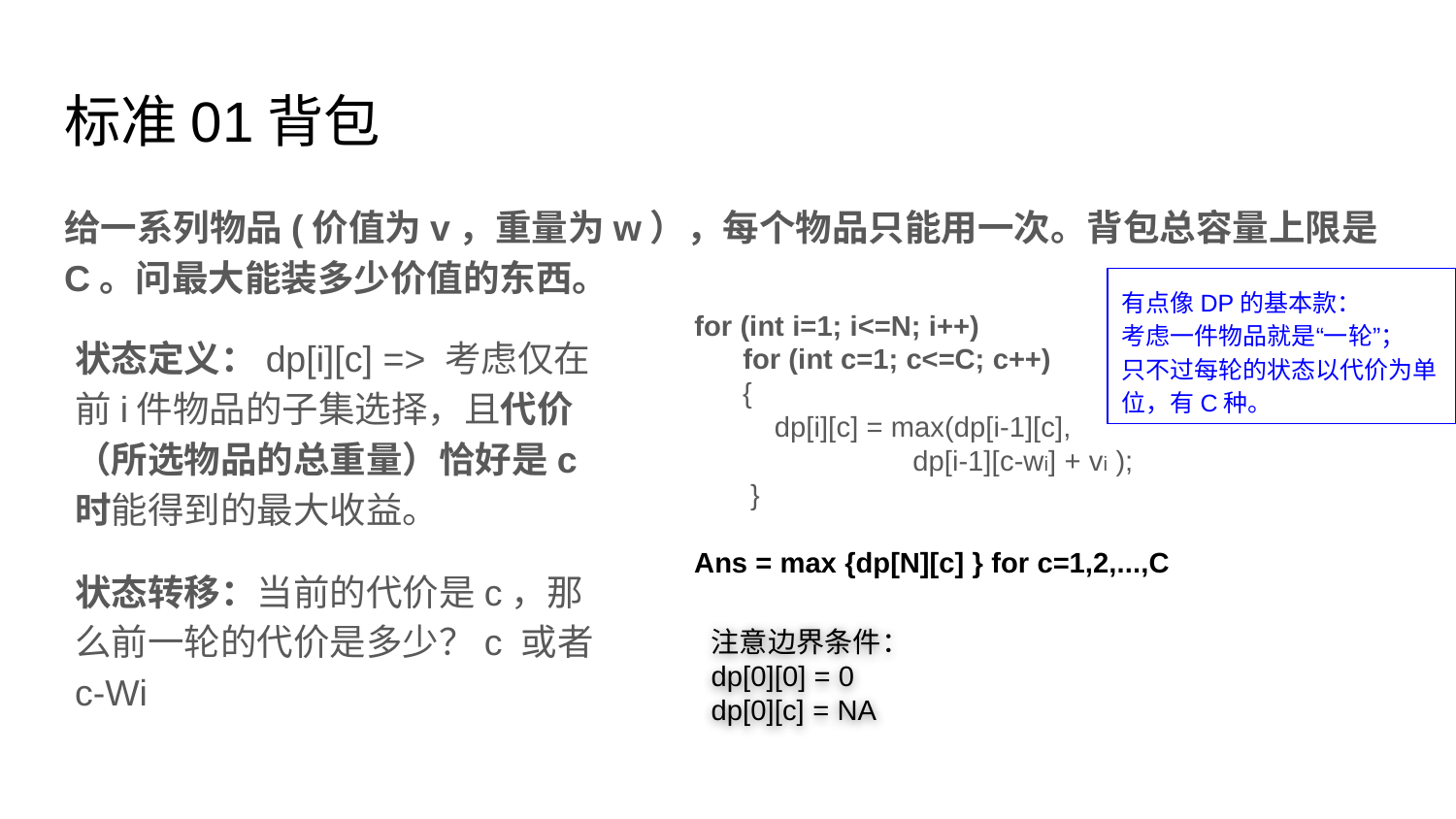

# 标准01背包

给一系列物品(价值为v，重量为w），每个物品只能用一次。背包总容量上限是C。问最大能装多少价值的东西。

有点像DP的基本款：
考虑一件物品就是“一轮”；
只不过每轮的状态以代价为单位，有C种。

for (int i=1; i<=N; i++)
for (int c=1; c<=C; c++)
      {
          dp[i][c] = max(dp[i-1][c],
dp[i-1][c-wi] + vi );
       }

   Ans = max {dp[N][c] } for c=1,2,...,C

状态定义：dp[i][c] => 考虑仅在前i件物品的子集选择，且代价（所选物品的总重量）恰好是c时能得到的最大收益。
状态转移：当前的代价是c，那么前一轮的代价是多少？c 或者 c-Wi
注意边界条件：
dp[0][0] = 0
dp[0][c] = NA